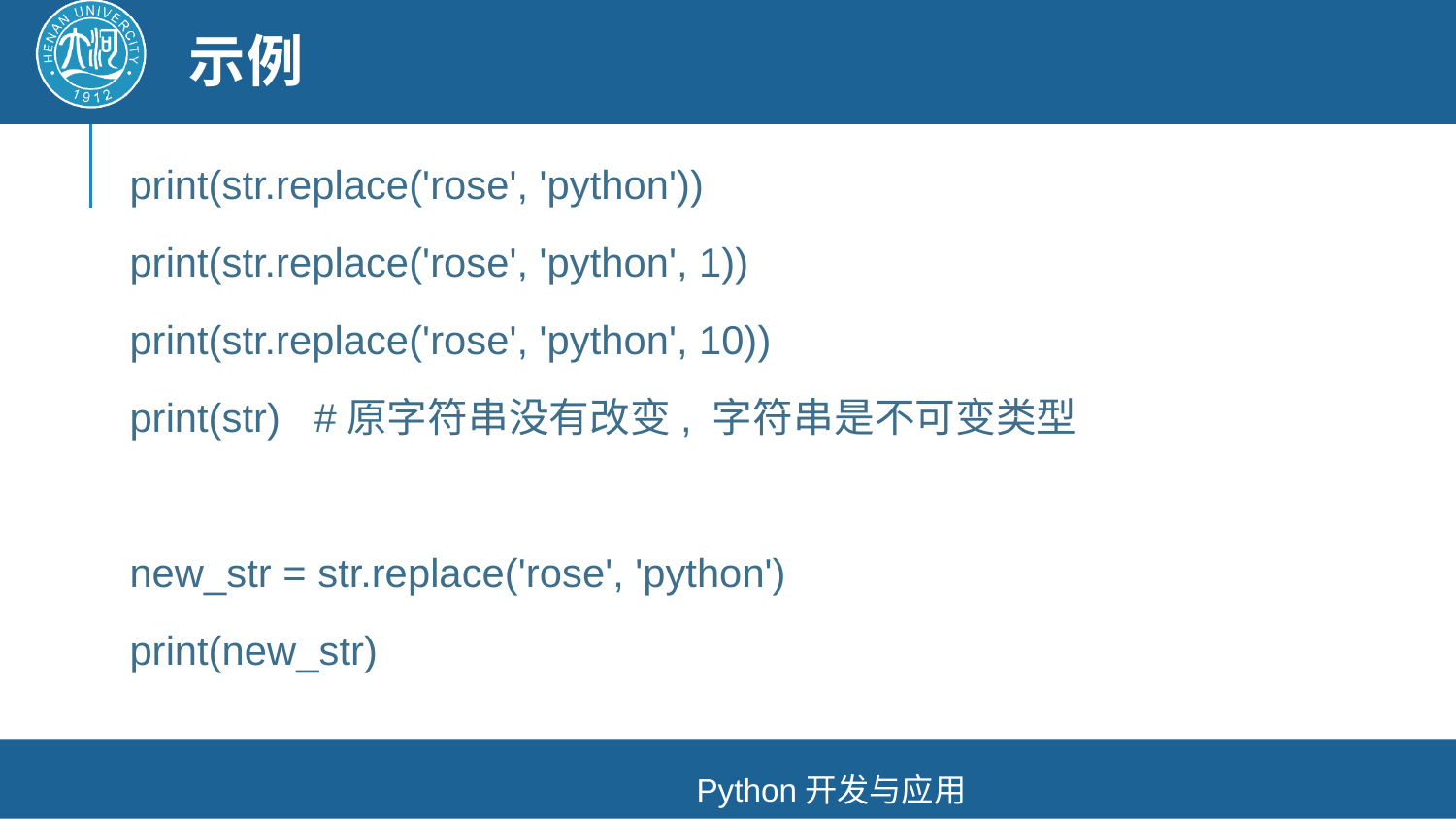

# 示例
print(str.replace('rose', 'python'))
print(str.replace('rose', 'python', 1))
print(str.replace('rose', 'python', 10))
print(str)   #原字符串没有改变, 字符串是不可变类型

new_str = str.replace('rose', 'python')
print(new_str)

Python开发与应用
16